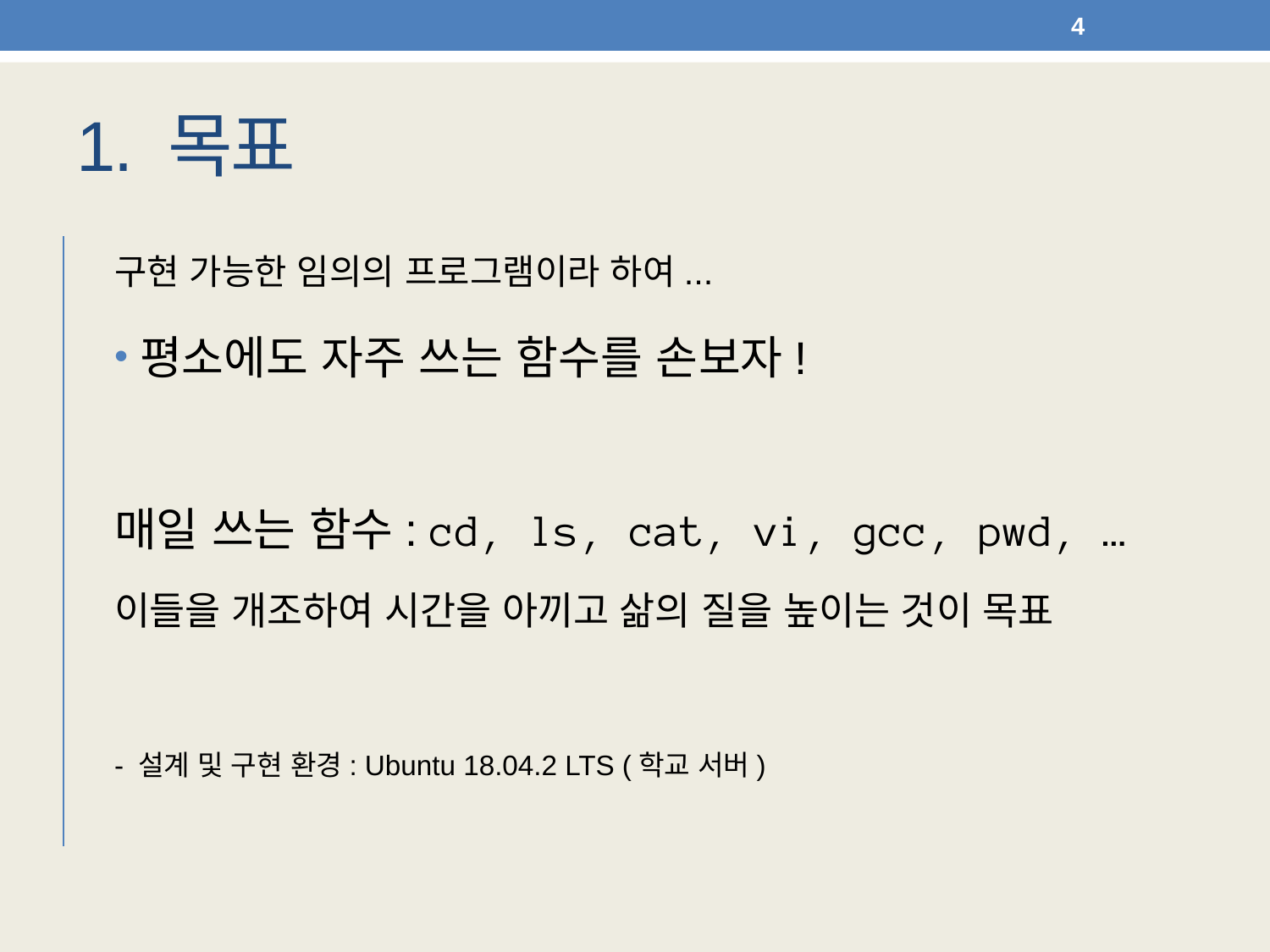

4
# 1. 목표
구현 가능한 임의의 프로그램이라 하여...
평소에도 자주 쓰는 함수를 손보자!

매일 쓰는 함수: cd, ls, cat, vi, gcc, pwd, …
이들을 개조하여 시간을 아끼고 삶의 질을 높이는 것이 목표

- 설계 및 구현 환경: Ubuntu 18.04.2 LTS (학교 서버)